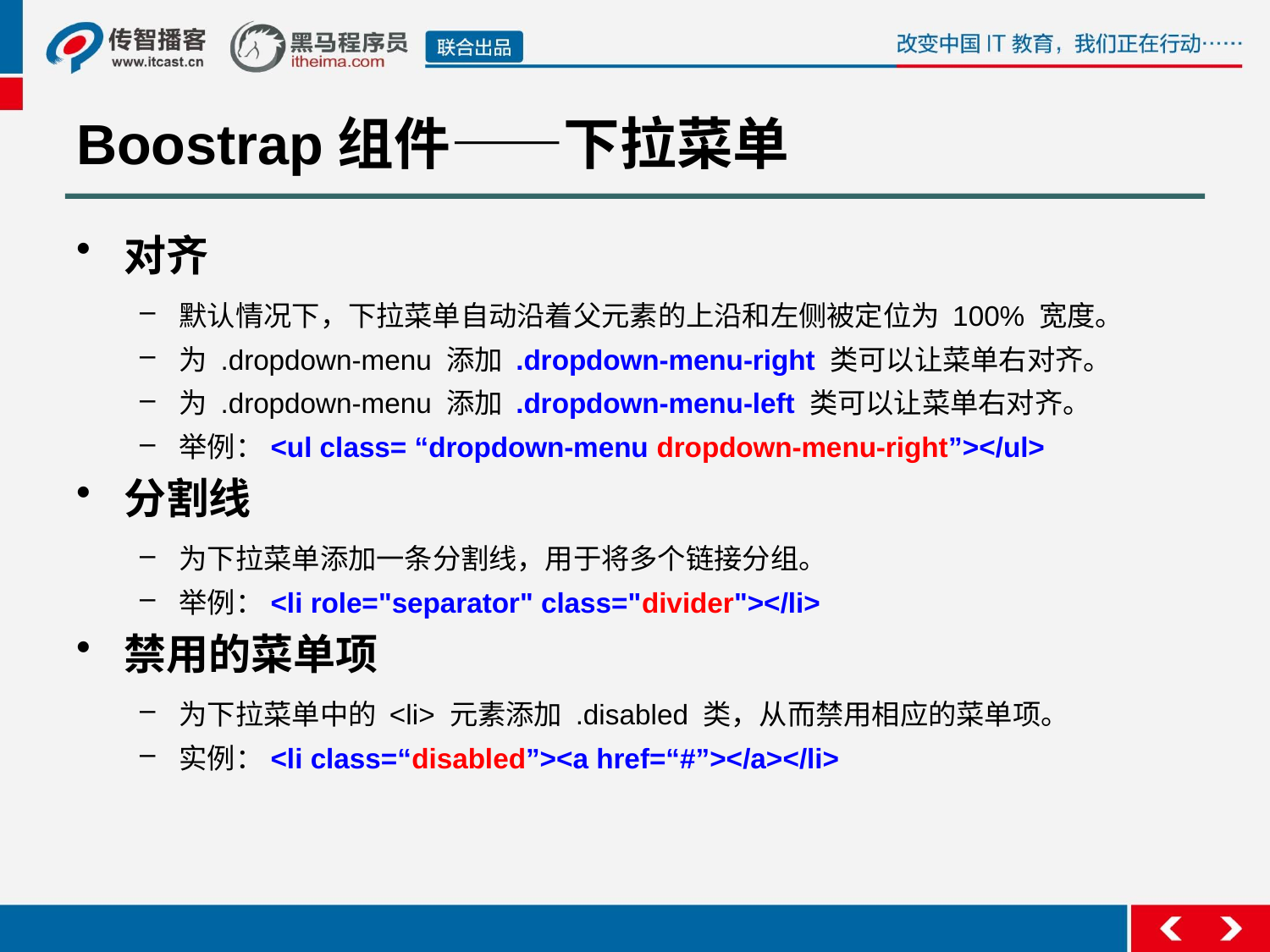

# Boostrap组件——下拉菜单
对齐
默认情况下，下拉菜单自动沿着父元素的上沿和左侧被定位为 100% 宽度。
为 .dropdown-menu 添加 .dropdown-menu-right 类可以让菜单右对齐。
为 .dropdown-menu 添加 .dropdown-menu-left 类可以让菜单右对齐。
举例：<ul class= “dropdown-menu dropdown-menu-right”></ul>
分割线
为下拉菜单添加一条分割线，用于将多个链接分组。
举例：<li role="separator" class="divider"></li>
禁用的菜单项
为下拉菜单中的 <li> 元素添加 .disabled 类，从而禁用相应的菜单项。
实例：<li class=“disabled”><a href=“#”></a></li>